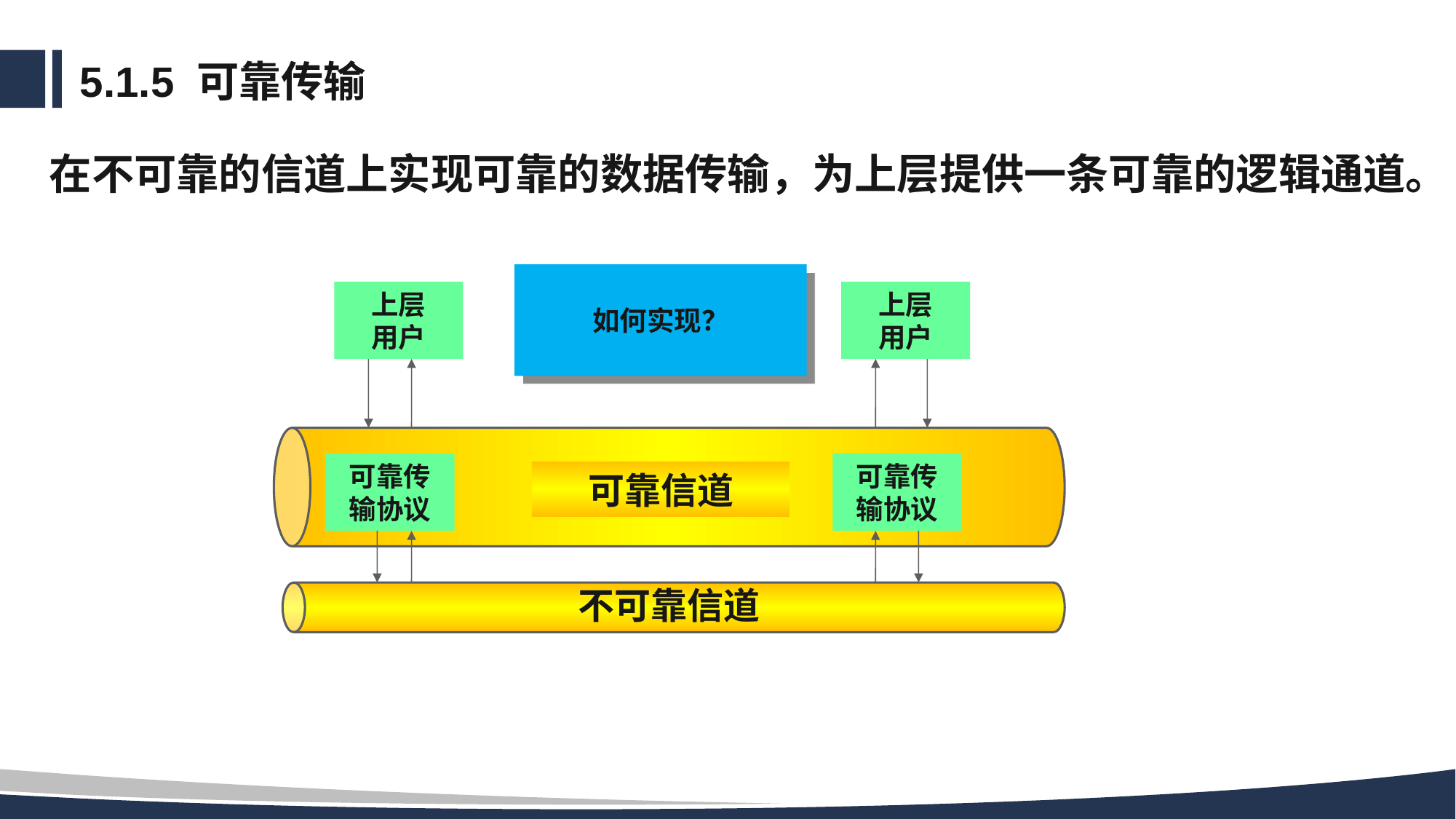

# 5.1.5 可靠传输
在不可靠的信道上实现可靠的数据传输，为上层提供一条可靠的逻辑通道。

如何实现？
上层
用户
上层
用户

可靠信道
可靠传输协议
可靠传输协议

不可靠信道